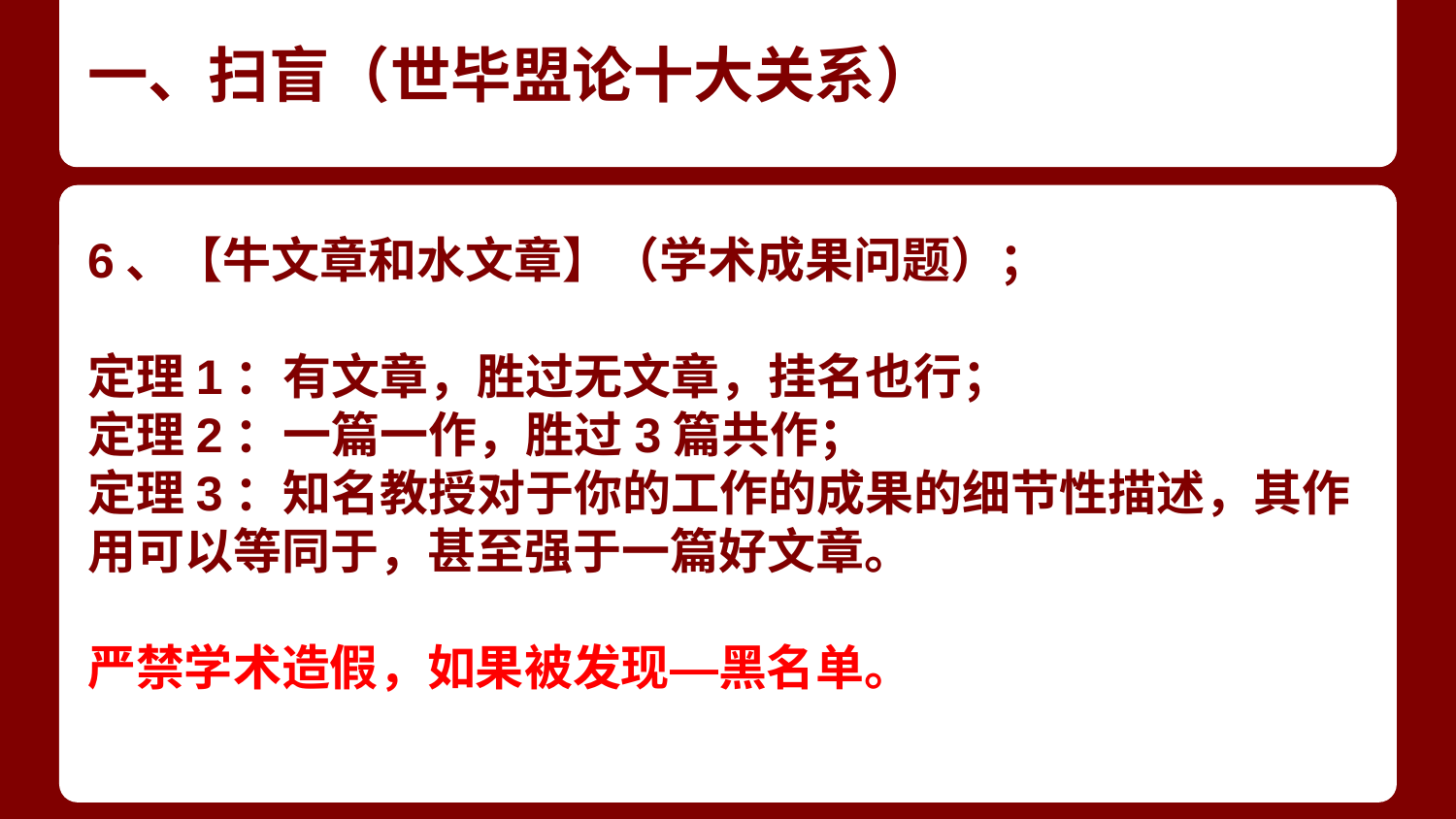

# 一、扫盲（世毕盟论十大关系）
6、【牛文章和水文章】（学术成果问题）；

定理1：有文章，胜过无文章，挂名也行；
定理2：一篇一作，胜过3篇共作；
定理3：知名教授对于你的工作的成果的细节性描述，其作用可以等同于，甚至强于一篇好文章。

严禁学术造假，如果被发现—黑名单。